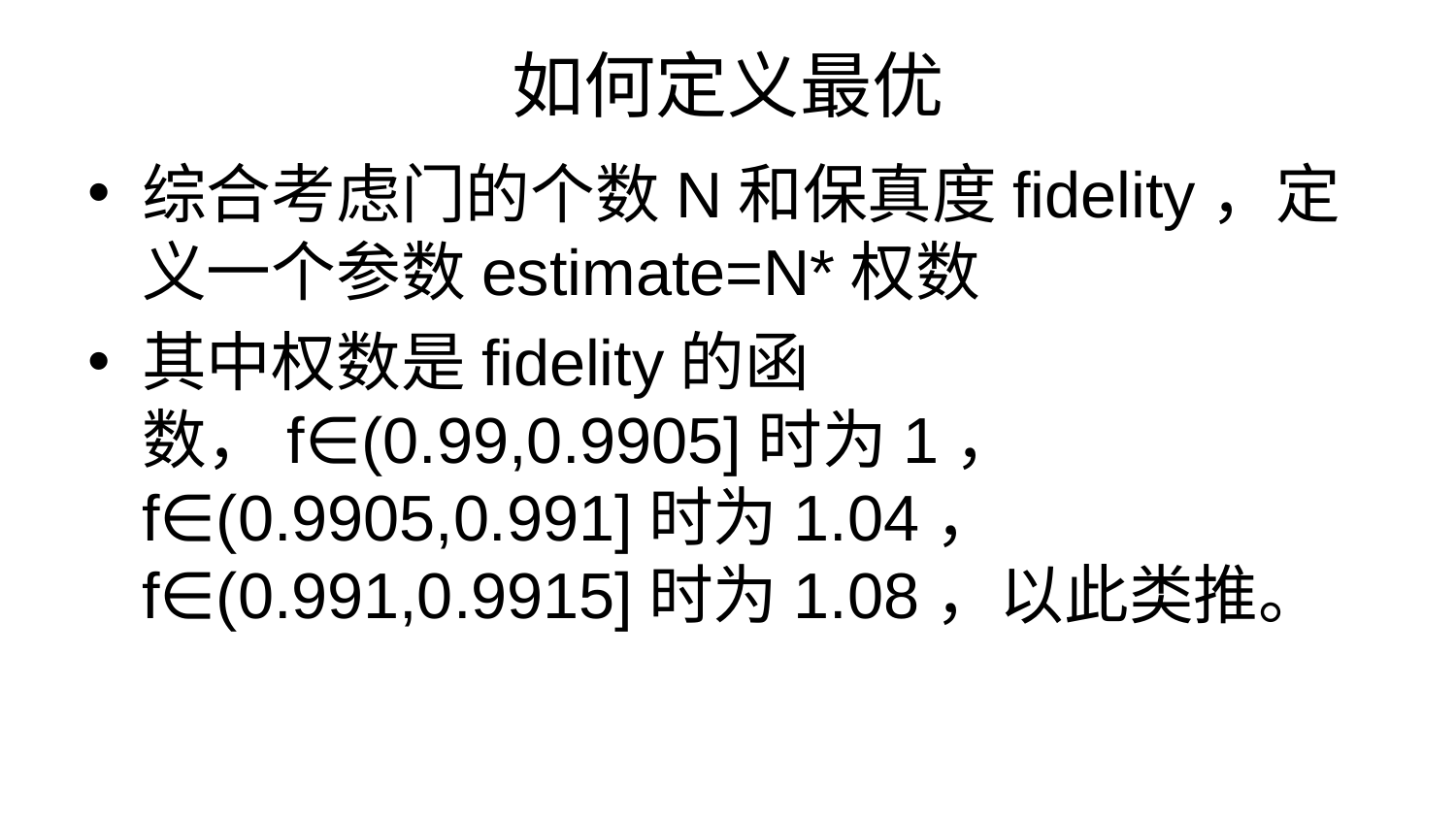

# 如何定义最优
综合考虑门的个数N和保真度fidelity，定义一个参数estimate=N*权数
其中权数是fidelity的函数，f∈(0.99,0.9905]时为1， f∈(0.9905,0.991]时为1.04， f∈(0.991,0.9915]时为1.08，以此类推。